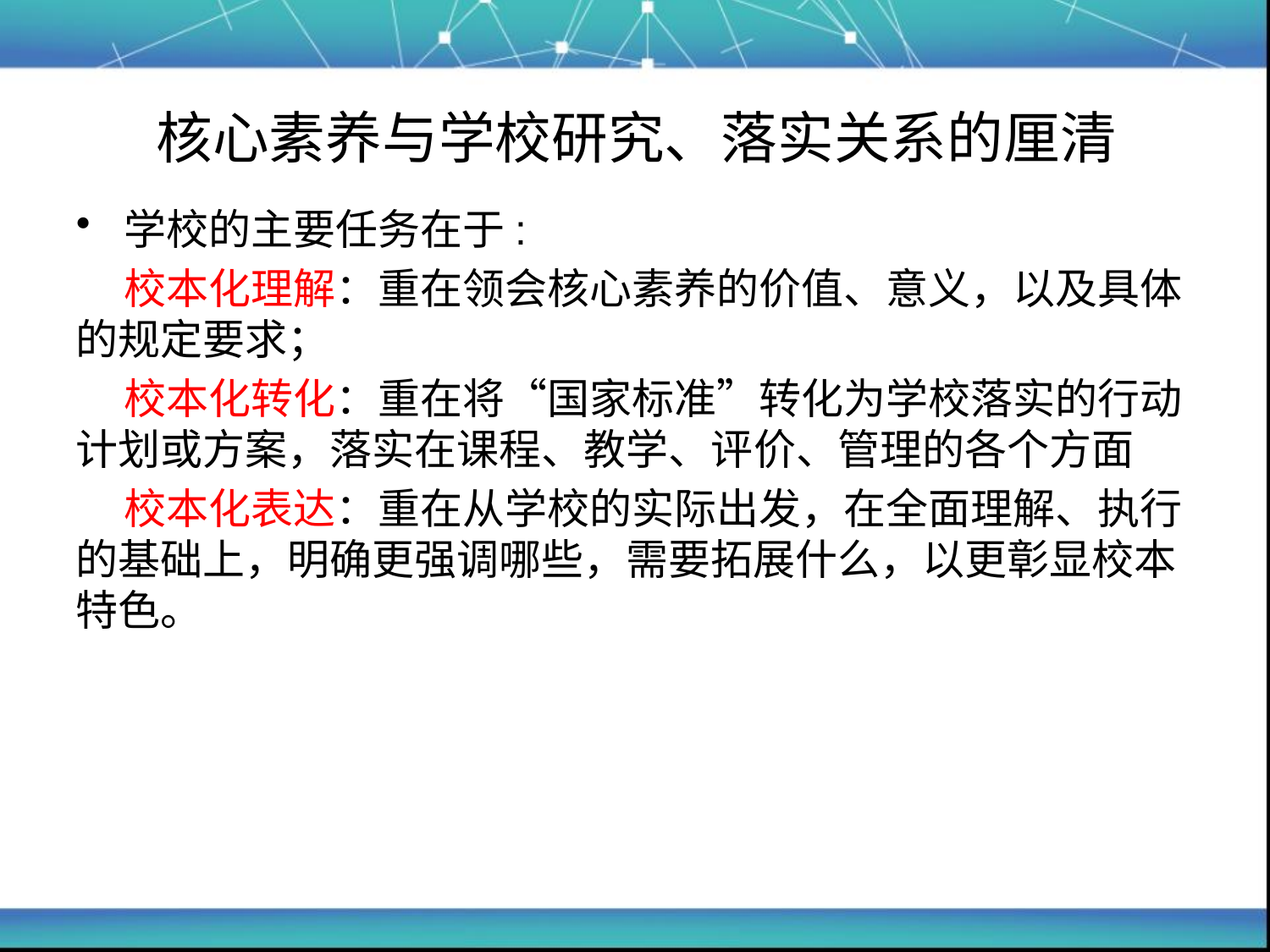

# 核心素养与学校研究、落实关系的厘清
学校的主要任务在于:
    校本化理解：重在领会核心素养的价值、意义，以及具体的规定要求；
    校本化转化：重在将“国家标准”转化为学校落实的行动计划或方案，落实在课程、教学、评价、管理的各个方面
    校本化表达：重在从学校的实际出发，在全面理解、执行的基础上，明确更强调哪些，需要拓展什么，以更彰显校本特色。